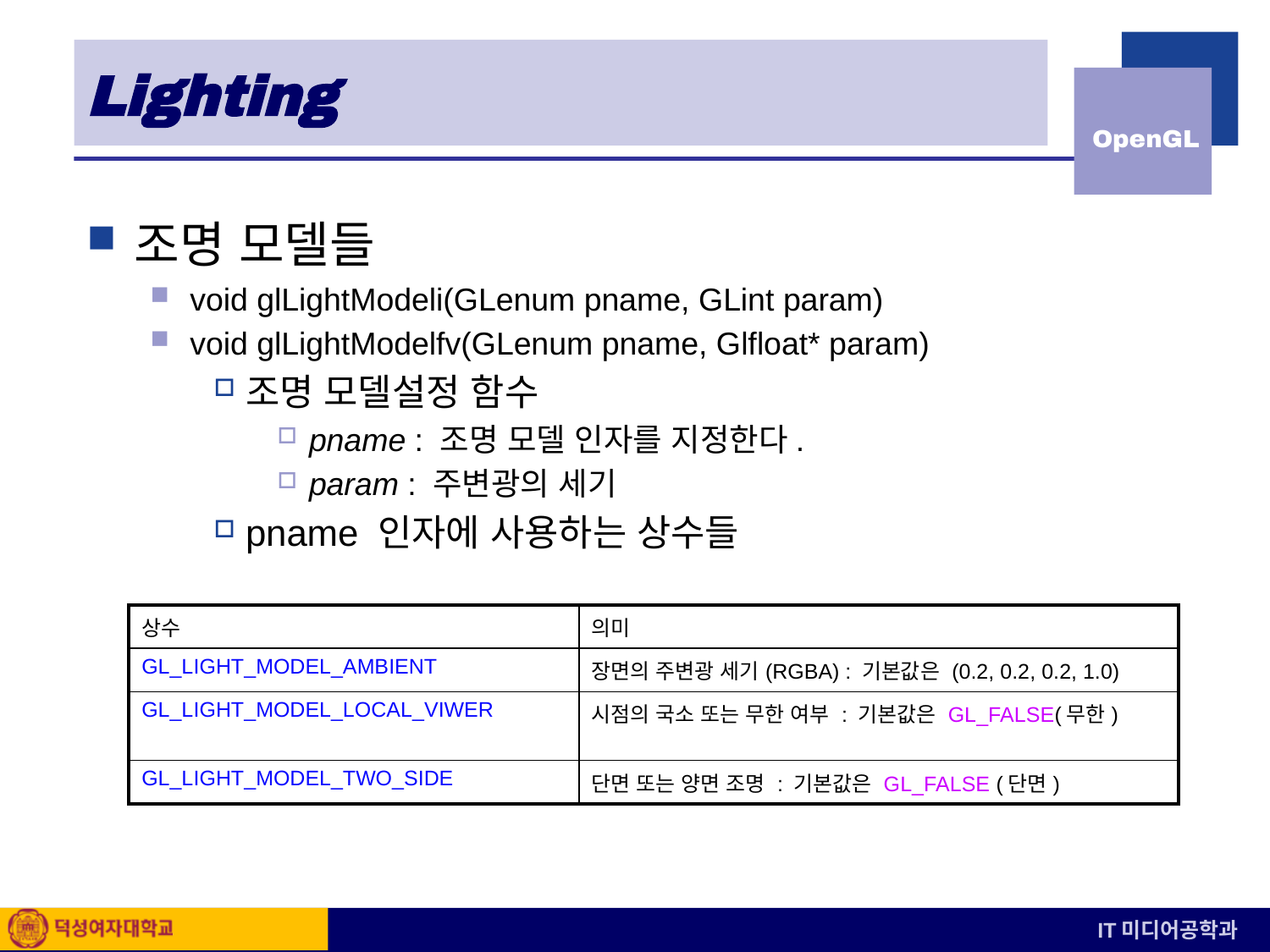

# Lighting
조명 모델들
void glLightModeli(GLenum pname, GLint param)
void glLightModelfv(GLenum pname, Glfloat* param)
조명 모델설정 함수
pname : 조명 모델 인자를 지정한다.
param : 주변광의 세기
pname 인자에 사용하는 상수들

| 상수 | 의미 |
| --- | --- |
| GL\_LIGHT\_MODEL\_AMBIENT | 장면의 주변광 세기(RGBA) : 기본값은 (0.2, 0.2, 0.2, 1.0) |
| GL\_LIGHT\_MODEL\_LOCAL\_VIWER | 시점의 국소 또는 무한 여부 : 기본값은 GL\_FALSE(무한) |
| GL\_LIGHT\_MODEL\_TWO\_SIDE | 단면 또는 양면 조명 : 기본값은 GL\_FALSE (단면) |